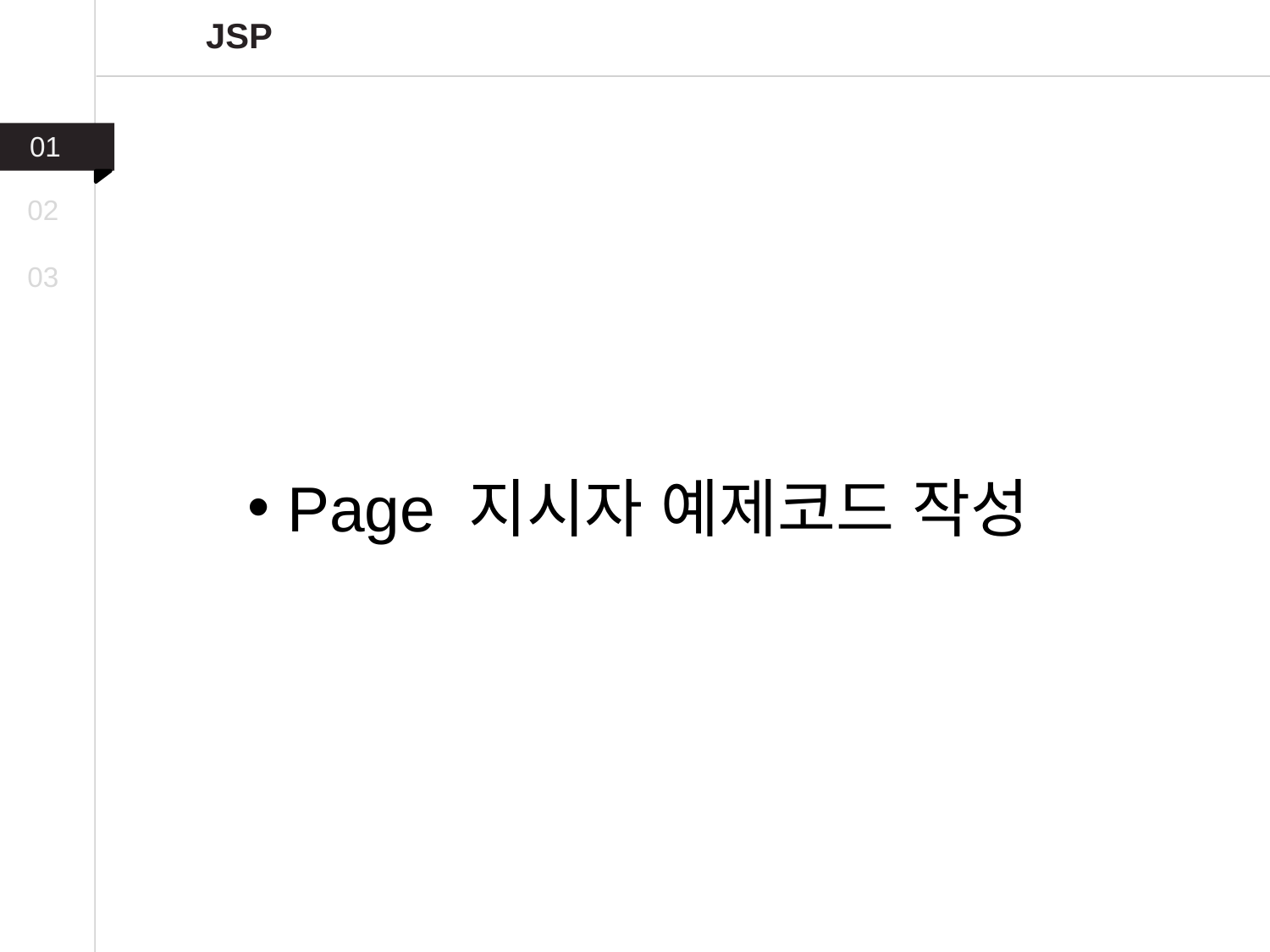

JSP
01

02
03
Page 지시자 예제코드 작성